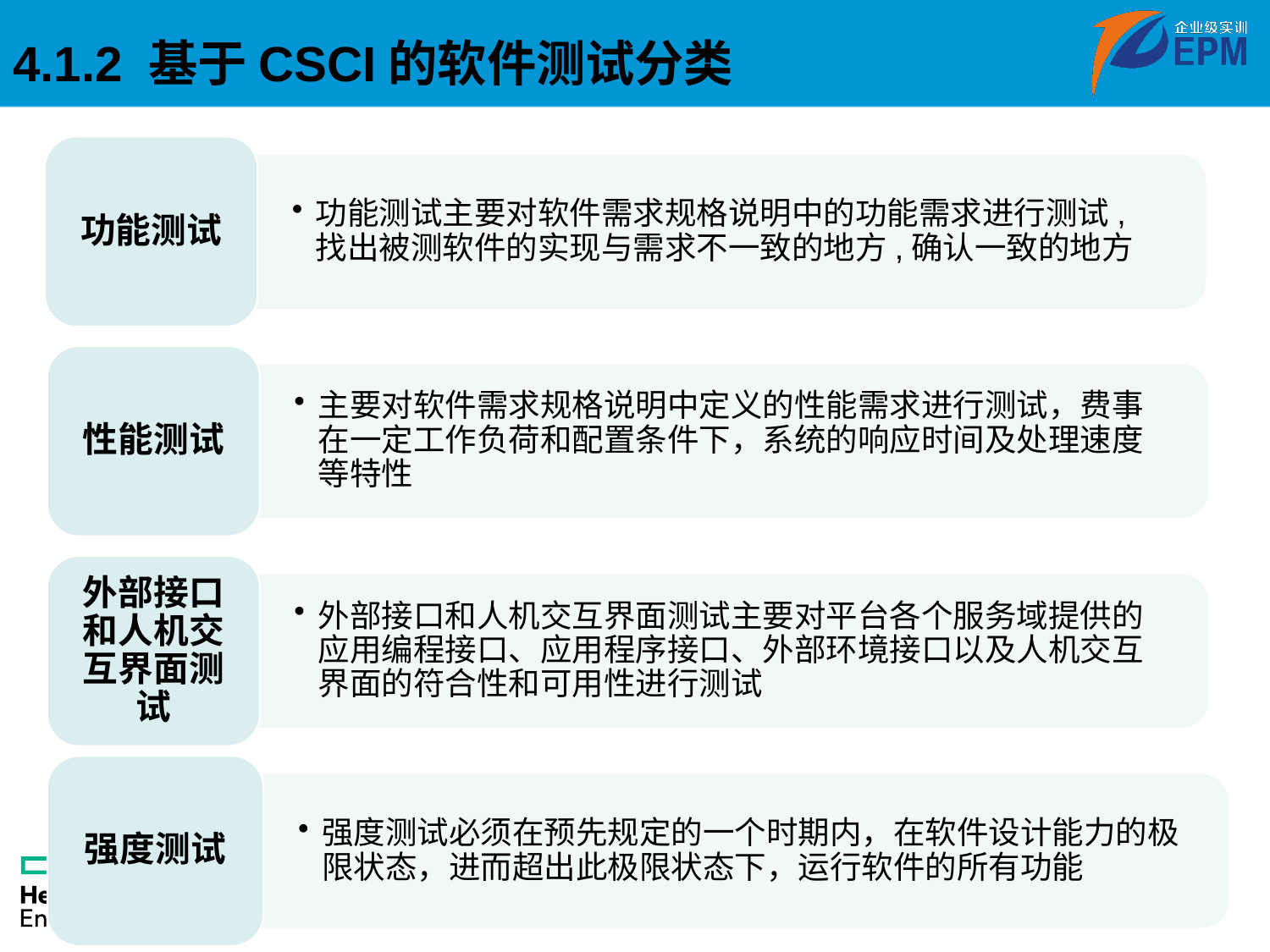

4.1.2 基于CSCI的软件测试分类
功能测试
功能测试主要对软件需求规格说明中的功能需求进行测试,找出被测软件的实现与需求不一致的地方,确认一致的地方
性能测试
主要对软件需求规格说明中定义的性能需求进行测试，费事在一定工作负荷和配置条件下，系统的响应时间及处理速度等特性
外部接口和人机交互界面测试
外部接口和人机交互界面测试主要对平台各个服务域提供的应用编程接口、应用程序接口、外部环境接口以及人机交互界面的符合性和可用性进行测试
强度测试
强度测试必须在预先规定的一个时期内，在软件设计能力的极限状态，进而超出此极限状态下，运行软件的所有功能